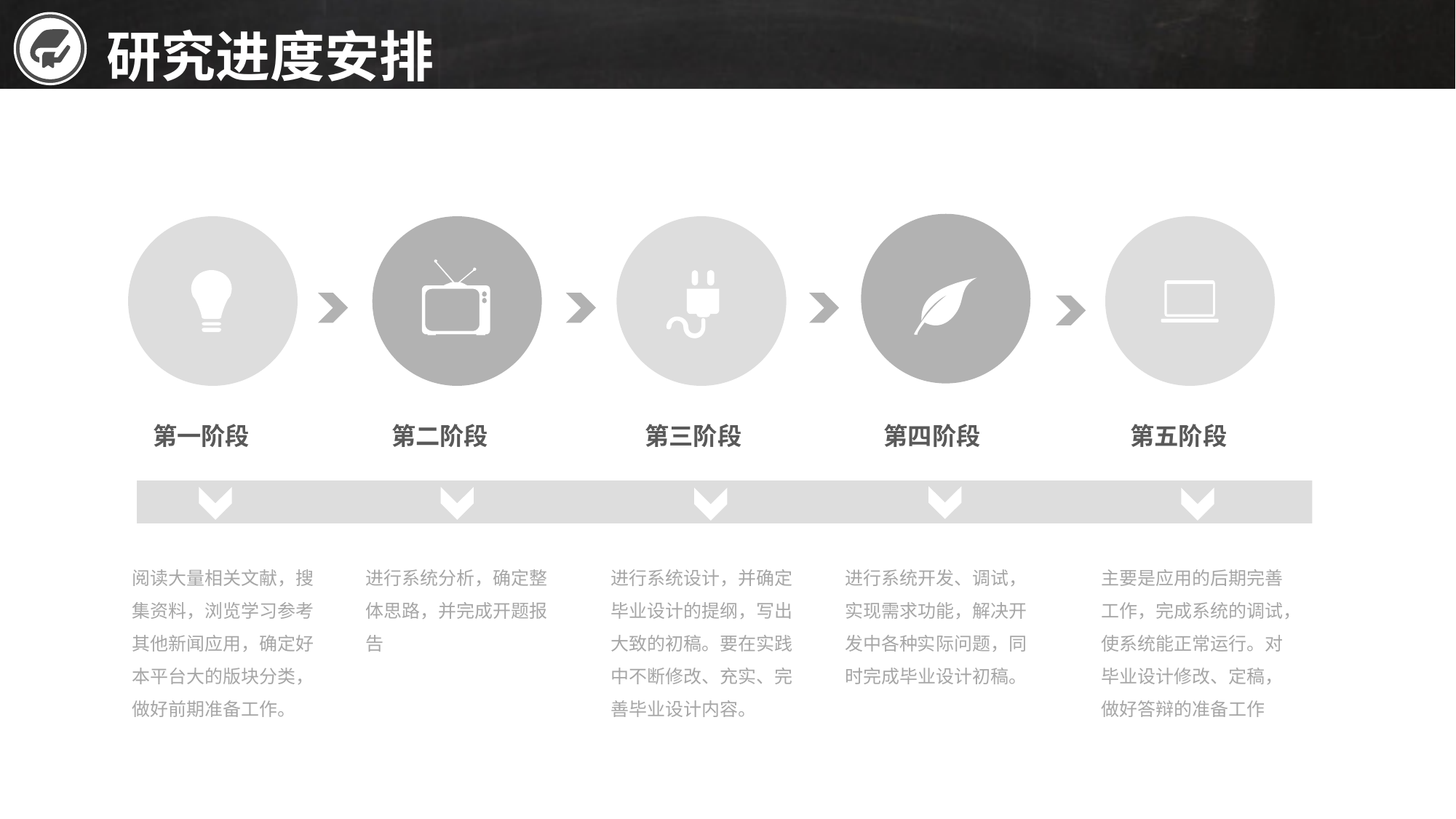

研究进度安排

第一阶段
第二阶段
第三阶段
第四阶段
第五阶段

阅读大量相关文献，搜集资料，浏览学习参考其他新闻应用，确定好本平台大的版块分类，做好前期准备工作。
进行系统分析，确定整体思路，并完成开题报告
进行系统设计，并确定毕业设计的提纲，写出大致的初稿。要在实践中不断修改、充实、完善毕业设计内容。
进行系统开发、调试，实现需求功能，解决开发中各种实际问题，同时完成毕业设计初稿。
主要是应用的后期完善工作，完成系统的调试，使系统能正常运行。对毕业设计修改、定稿，做好答辩的准备工作